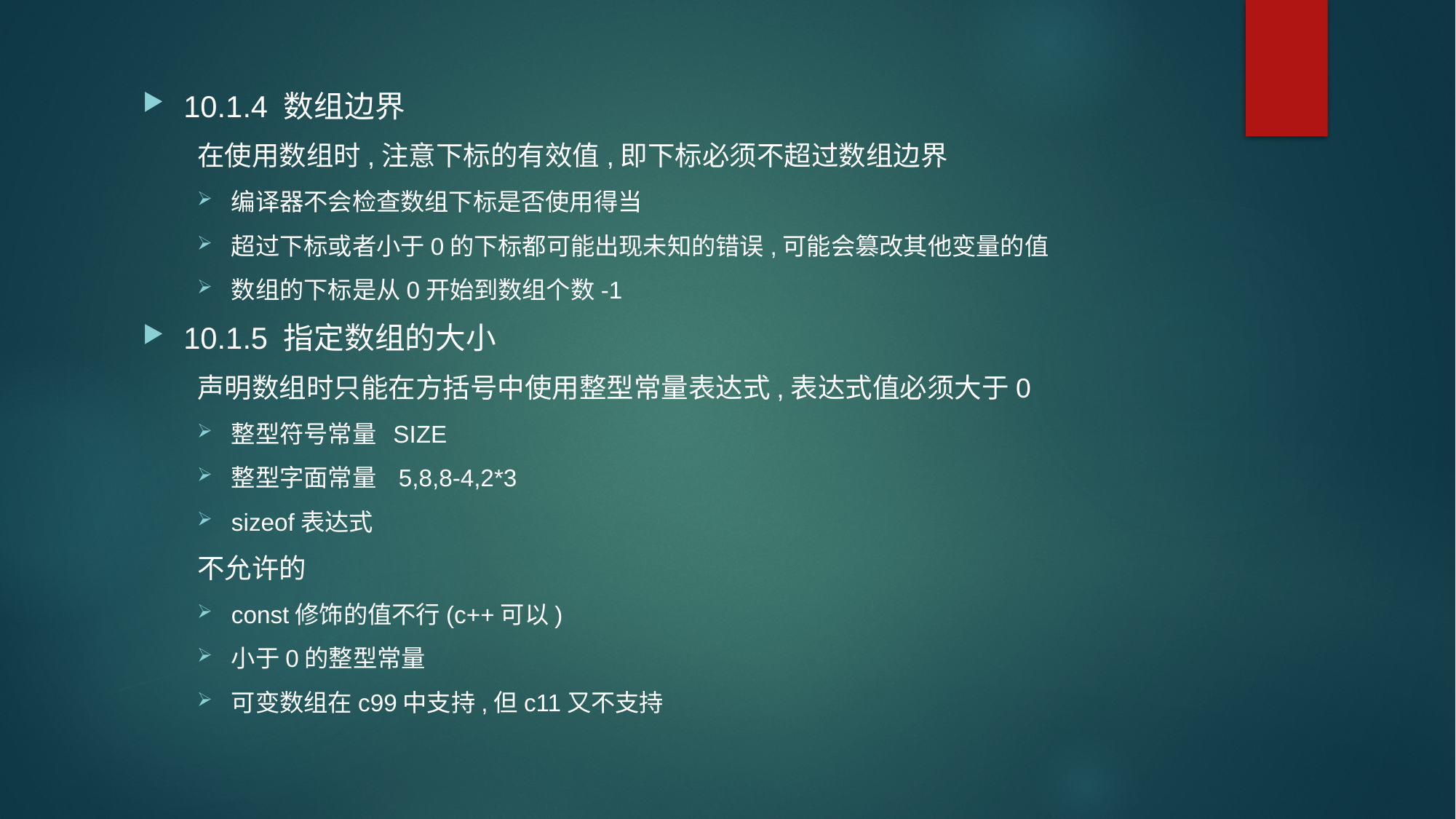

10.1.4 数组边界
在使用数组时,注意下标的有效值,即下标必须不超过数组边界
编译器不会检查数组下标是否使用得当
超过下标或者小于0的下标都可能出现未知的错误,可能会篡改其他变量的值
数组的下标是从0开始到数组个数-1
10.1.5 指定数组的大小
声明数组时只能在方括号中使用整型常量表达式,表达式值必须大于0
整型符号常量  SIZE
整型字面常量   5,8,8-4,2*3
sizeof表达式
不允许的
const修饰的值不行(c++可以)
小于0的整型常量
可变数组在c99中支持,但c11又不支持